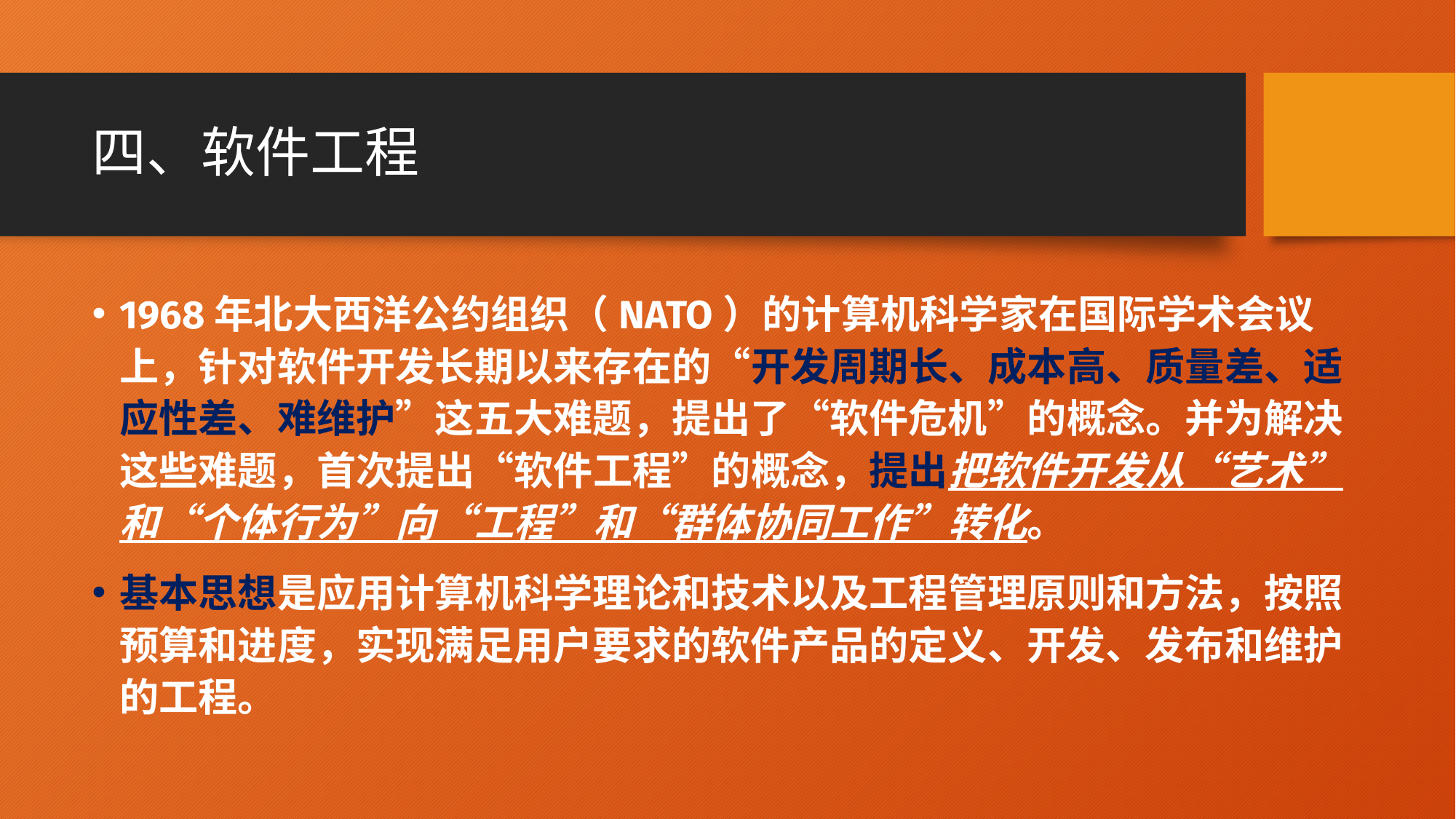

# 四、软件工程
1968年北大西洋公约组织（NATO）的计算机科学家在国际学术会议上，针对软件开发长期以来存在的“开发周期长、成本高、质量差、适应性差、难维护”这五大难题，提出了“软件危机”的概念。并为解决这些难题，首次提出“软件工程”的概念，提出把软件开发从“艺术”和“个体行为”向“工程”和“群体协同工作”转化。
基本思想是应用计算机科学理论和技术以及工程管理原则和方法，按照预算和进度，实现满足用户要求的软件产品的定义、开发、发布和维护的工程。